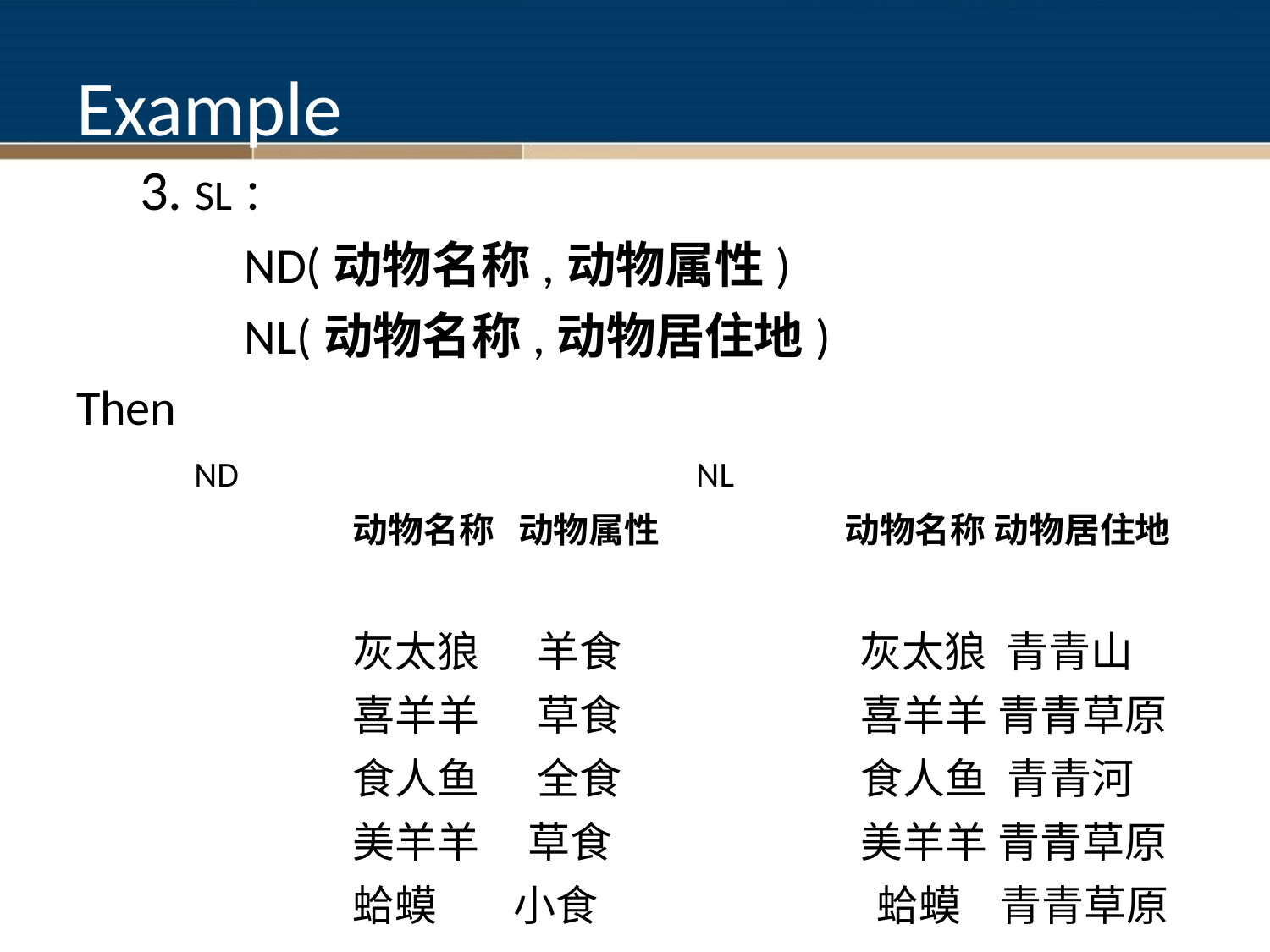

# Example
3. SL：
               ND(动物名称,动物属性)
               NL(动物名称,动物居住地)
Then

ND                                                         NL
		动物名称   动物属性                       动物名称 动物居住地

		灰太狼      羊食                         灰太狼  青青山
		喜羊羊      草食 		喜羊羊 青青草原
		食人鱼      全食  		食人鱼  青青河
		美羊羊     草食		美羊羊 青青草原
		蛤蟆        小食		               蛤蟆    青青草原